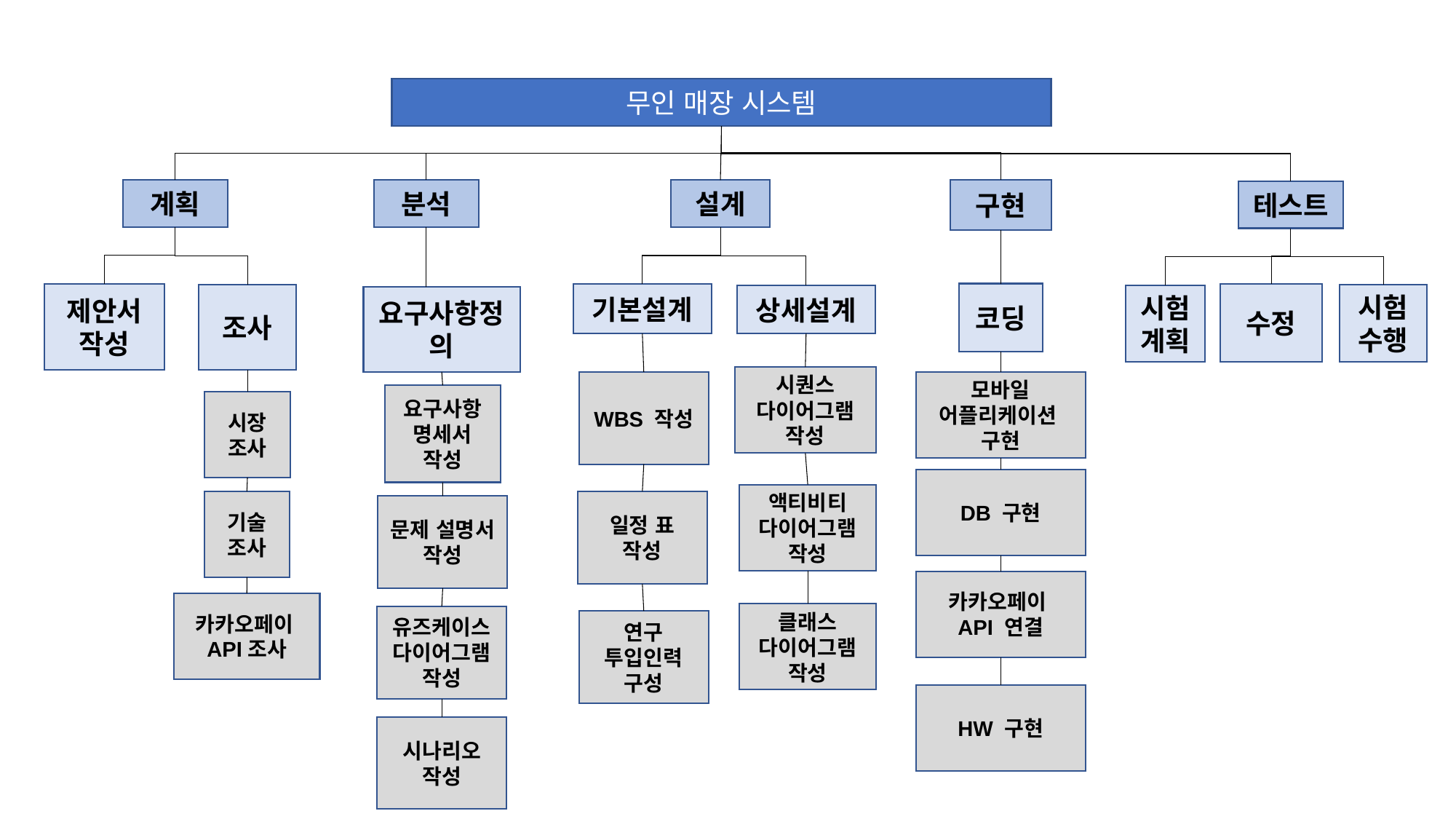

무인 매장 시스템
구현
계획
분석
설계
테스트
제안서
작성
코딩
수정
기본설계
조사
시험수행
상세설계
시험계획
요구사항정의
시퀀스
다이어그램
작성
WBS 작성
모바일
어플리케이션
구현
요구사항
명세서
작성
시장
조사
DB 구현
액티비티
다이어그램
작성
기술
조사
일정 표
작성
문제 설명서 작성
카카오페이
API 연결
카카오페이API조사
클래스
다이어그램
작성
유즈케이스
다이어그램
작성
연구 투입인력 구성
HW 구현
시나리오 작성